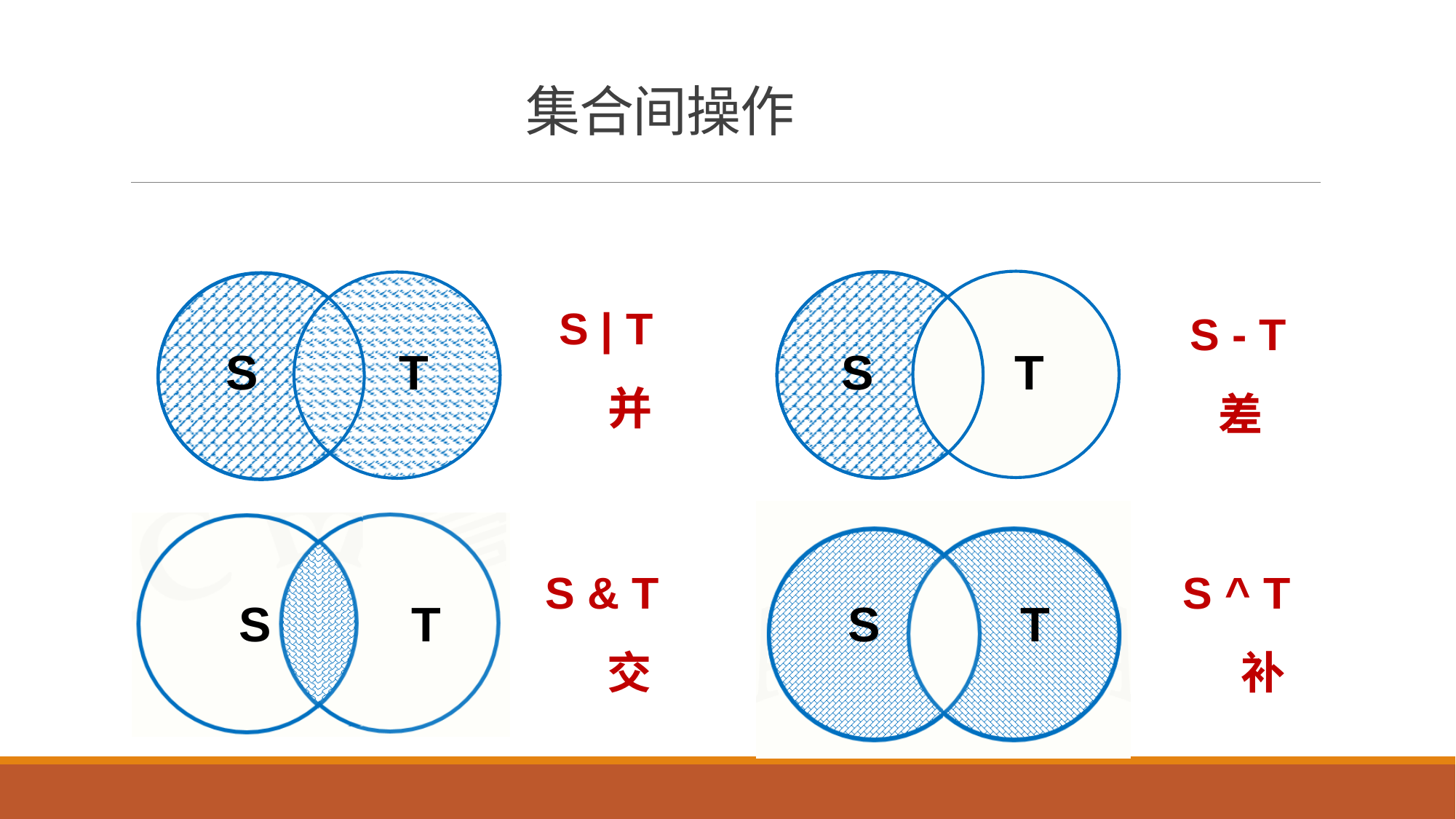

# 集合间操作

S | T  并

S - T
差
S
T
S
T

S & T  交
S ^ T  补
S
T
S
T